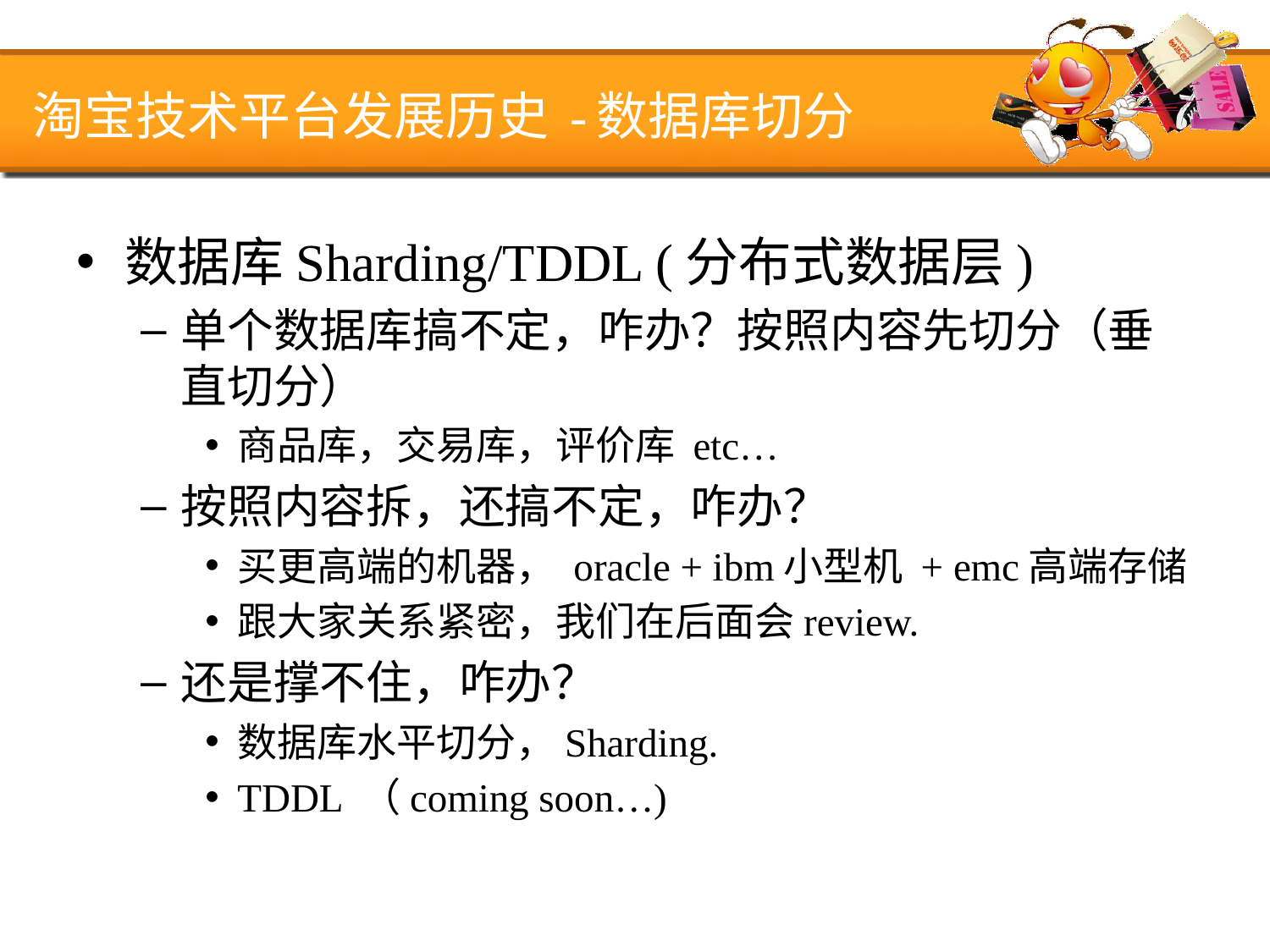

# 淘宝技术平台发展历史 -数据库切分
数据库Sharding/TDDL (分布式数据层)
单个数据库搞不定，咋办？按照内容先切分（垂直切分）
商品库，交易库，评价库 etc…
按照内容拆，还搞不定，咋办？
买更高端的机器， oracle + ibm小型机 + emc高端存储
跟大家关系紧密，我们在后面会review.
还是撑不住，咋办？
数据库水平切分，Sharding.
TDDL （coming soon…)